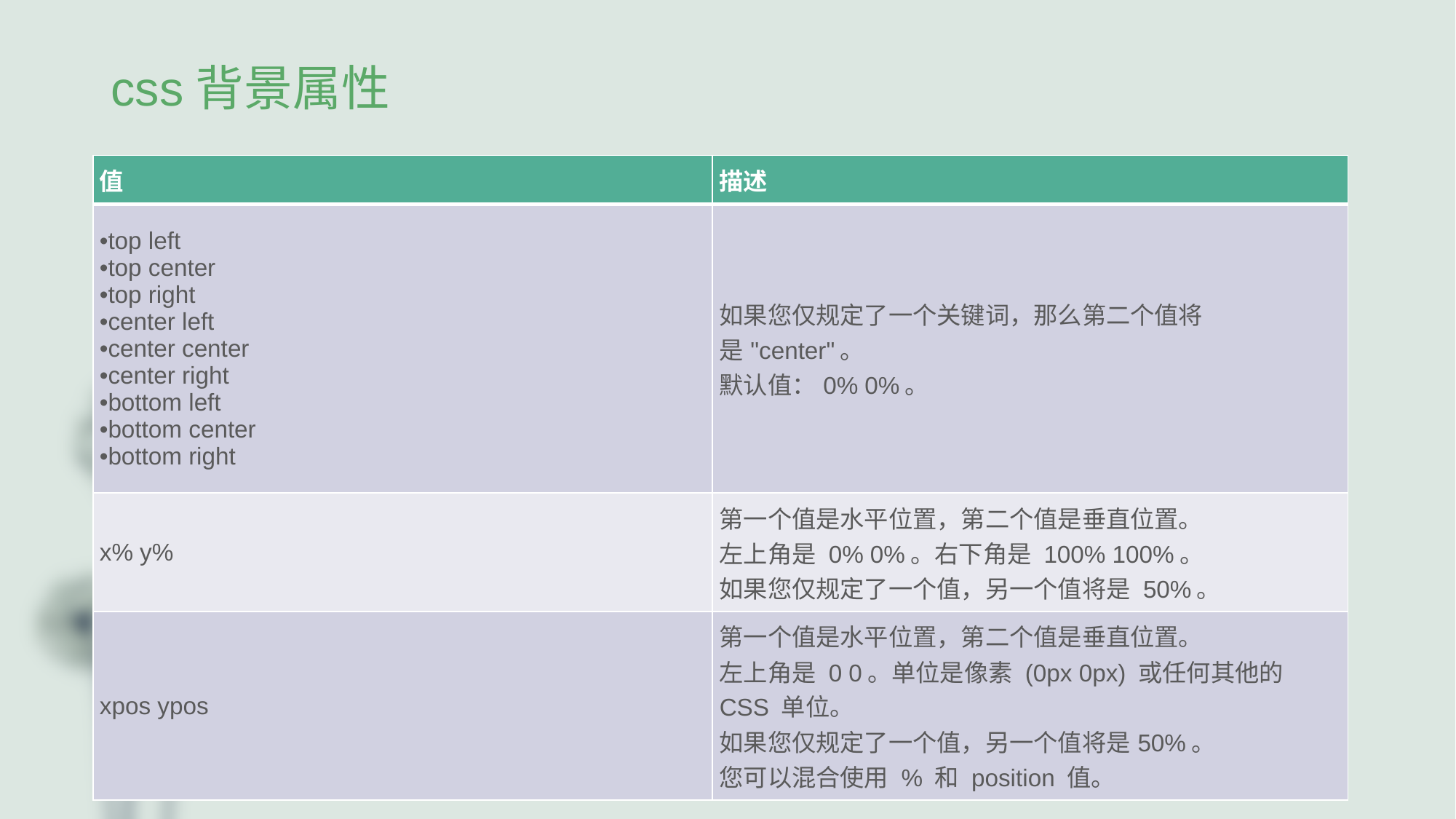

# css背景属性
| 值 | 描述 |
| --- | --- |
| top left top center top right center left center center center right bottom left bottom center bottom right | 如果您仅规定了一个关键词，那么第二个值将是"center"。 默认值：0% 0%。 |
| x% y% | 第一个值是水平位置，第二个值是垂直位置。 左上角是 0% 0%。右下角是 100% 100%。 如果您仅规定了一个值，另一个值将是 50%。 |
| xpos ypos | 第一个值是水平位置，第二个值是垂直位置。 左上角是 0 0。单位是像素 (0px 0px) 或任何其他的 CSS 单位。 如果您仅规定了一个值，另一个值将是50%。 您可以混合使用 % 和 position 值。 |